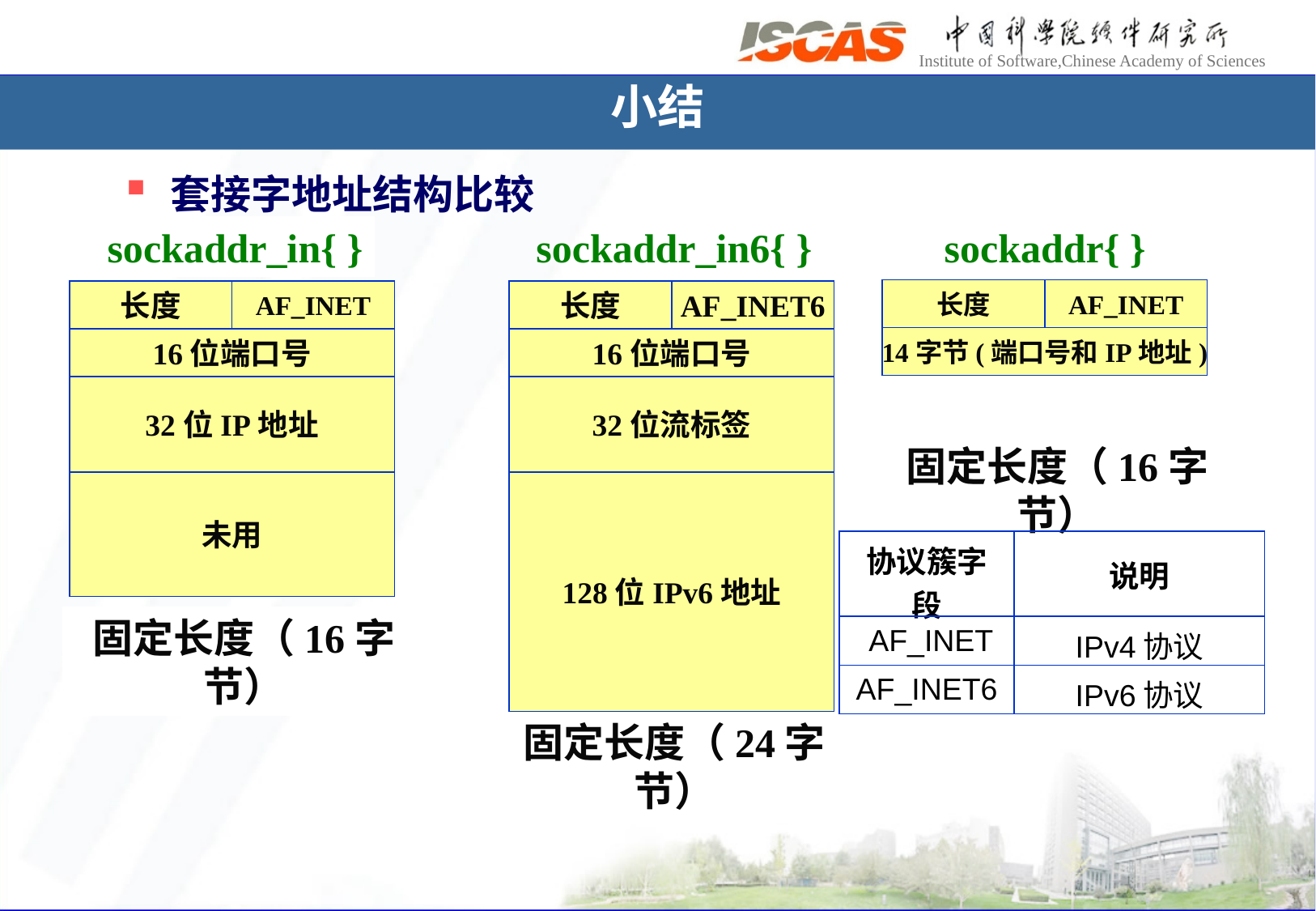

# 小结
套接字地址结构比较
sockaddr_in{ }
sockaddr_in6{ }
sockaddr{ }
长度
AF_INET
长度
AF_INET
长度
AF_INET6
14字节(端口号和IP地址)
16位端口号
16位端口号
32位IP地址
32位流标签
固定长度（16字节）
未用
128位IPv6地址
| 协议簇字段 | 说明 |
| --- | --- |
| AF\_INET | IPv4协议 |
| AF\_INET6 | IPv6协议 |
固定长度（16字节）
固定长度（24字节）